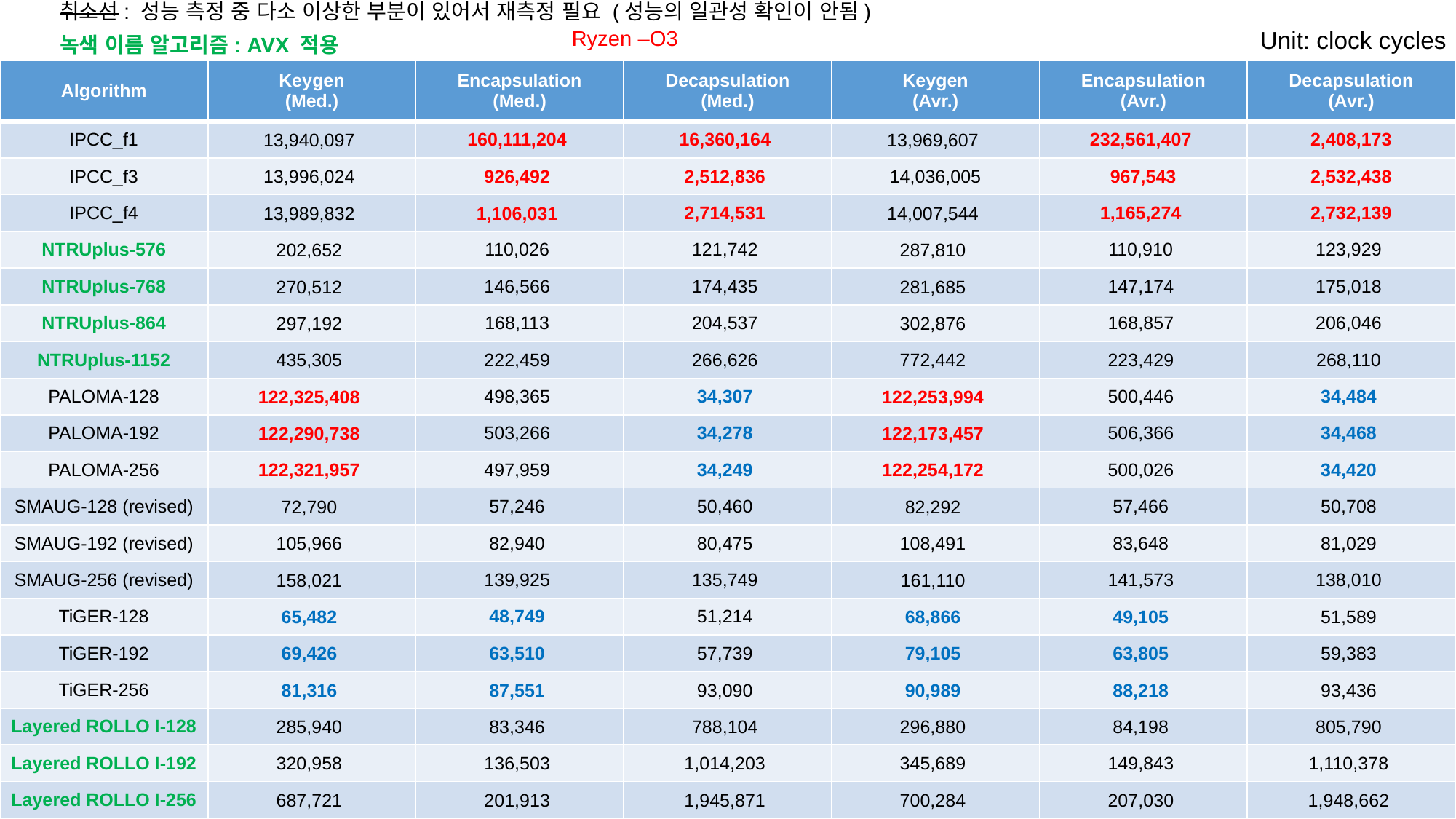

취소선: 성능 측정 중 다소 이상한 부분이 있어서 재측정 필요 (성능의 일관성 확인이 안됨)
녹색 이름 알고리즘: AVX 적용
Ryzen –O3
Unit: clock cycles
| Algorithm | Keygen (Med.) | Encapsulation (Med.) | Decapsulation (Med.) | Keygen (Avr.) | Encapsulation (Avr.) | Decapsulation (Avr.) |
| --- | --- | --- | --- | --- | --- | --- |
| IPCC\_f1 | 13,940,097 | 160,111,204 | 16,360,164 | 13,969,607 | 232,561,407 | 2,408,173 |
| IPCC\_f3 | 13,996,024 | 926,492 | 2,512,836 | 14,036,005 | 967,543 | 2,532,438 |
| IPCC\_f4 | 13,989,832 | 1,106,031 | 2,714,531 | 14,007,544 | 1,165,274 | 2,732,139 |
| NTRUplus-576 | 202,652 | 110,026 | 121,742 | 287,810 | 110,910 | 123,929 |
| NTRUplus-768 | 270,512 | 146,566 | 174,435 | 281,685 | 147,174 | 175,018 |
| NTRUplus-864 | 297,192 | 168,113 | 204,537 | 302,876 | 168,857 | 206,046 |
| NTRUplus-1152 | 435,305 | 222,459 | 266,626 | 772,442 | 223,429 | 268,110 |
| PALOMA-128 | 122,325,408 | 498,365 | 34,307 | 122,253,994 | 500,446 | 34,484 |
| PALOMA-192 | 122,290,738 | 503,266 | 34,278 | 122,173,457 | 506,366 | 34,468 |
| PALOMA-256 | 122,321,957 | 497,959 | 34,249 | 122,254,172 | 500,026 | 34,420 |
| SMAUG-128 (revised) | 72,790 | 57,246 | 50,460 | 82,292 | 57,466 | 50,708 |
| SMAUG-192 (revised) | 105,966 | 82,940 | 80,475 | 108,491 | 83,648 | 81,029 |
| SMAUG-256 (revised) | 158,021 | 139,925 | 135,749 | 161,110 | 141,573 | 138,010 |
| TiGER-128 | 65,482 | 48,749 | 51,214 | 68,866 | 49,105 | 51,589 |
| TiGER-192 | 69,426 | 63,510 | 57,739 | 79,105 | 63,805 | 59,383 |
| TiGER-256 | 81,316 | 87,551 | 93,090 | 90,989 | 88,218 | 93,436 |
| Layered ROLLO I-128 | 285,940 | 83,346 | 788,104 | 296,880 | 84,198 | 805,790 |
| Layered ROLLO I-192 | 320,958 | 136,503 | 1,014,203 | 345,689 | 149,843 | 1,110,378 |
| Layered ROLLO I-256 | 687,721 | 201,913 | 1,945,871 | 700,284 | 207,030 | 1,948,662 |